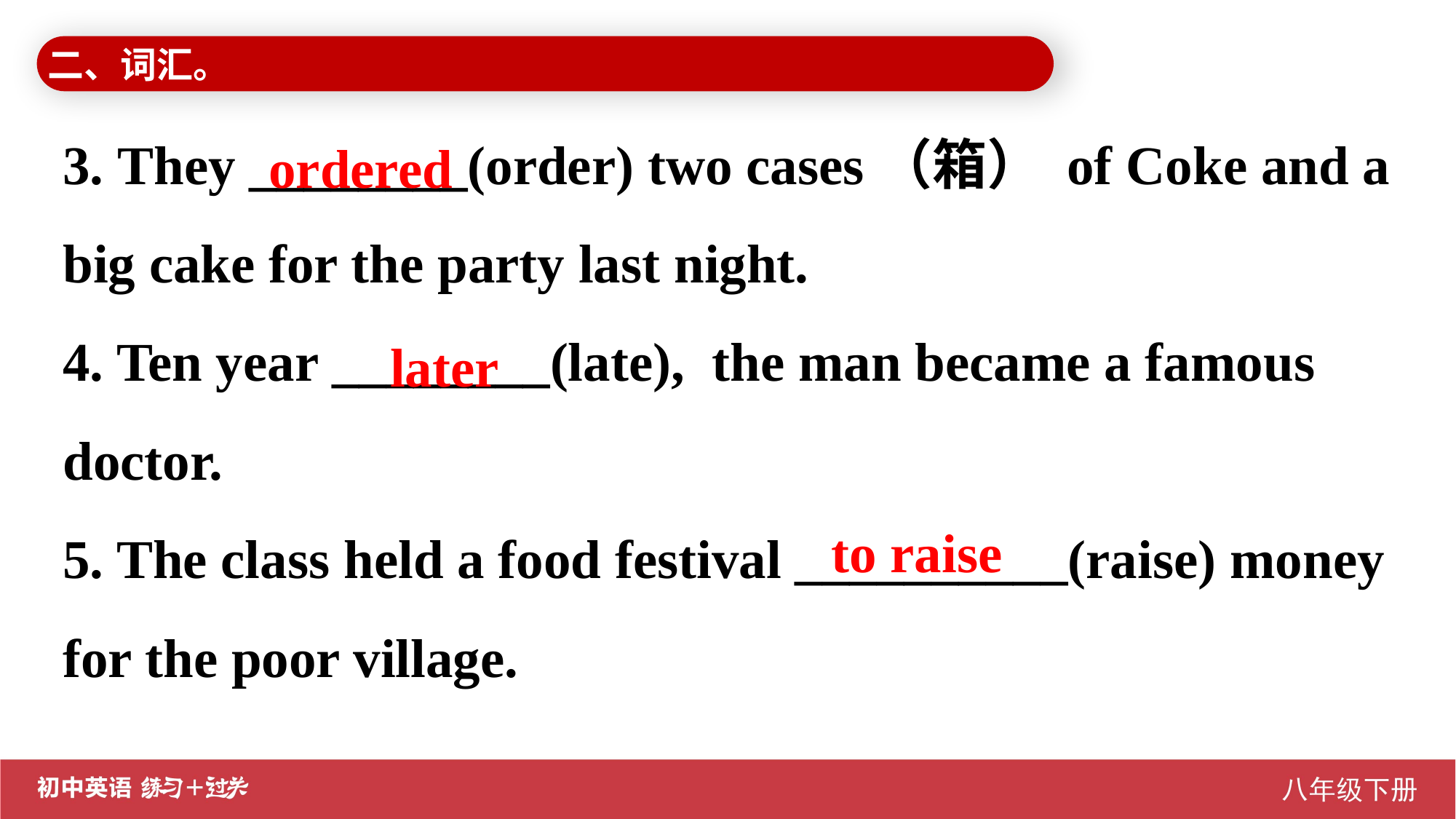

二、词汇。
3. They ________(order) two cases（箱） of Coke and a big cake for the party last night.
4. Ten year ________(late),  the man became a famous doctor.
5. The class held a food festival __________(raise) money for the poor village.
ordered
later
to raise